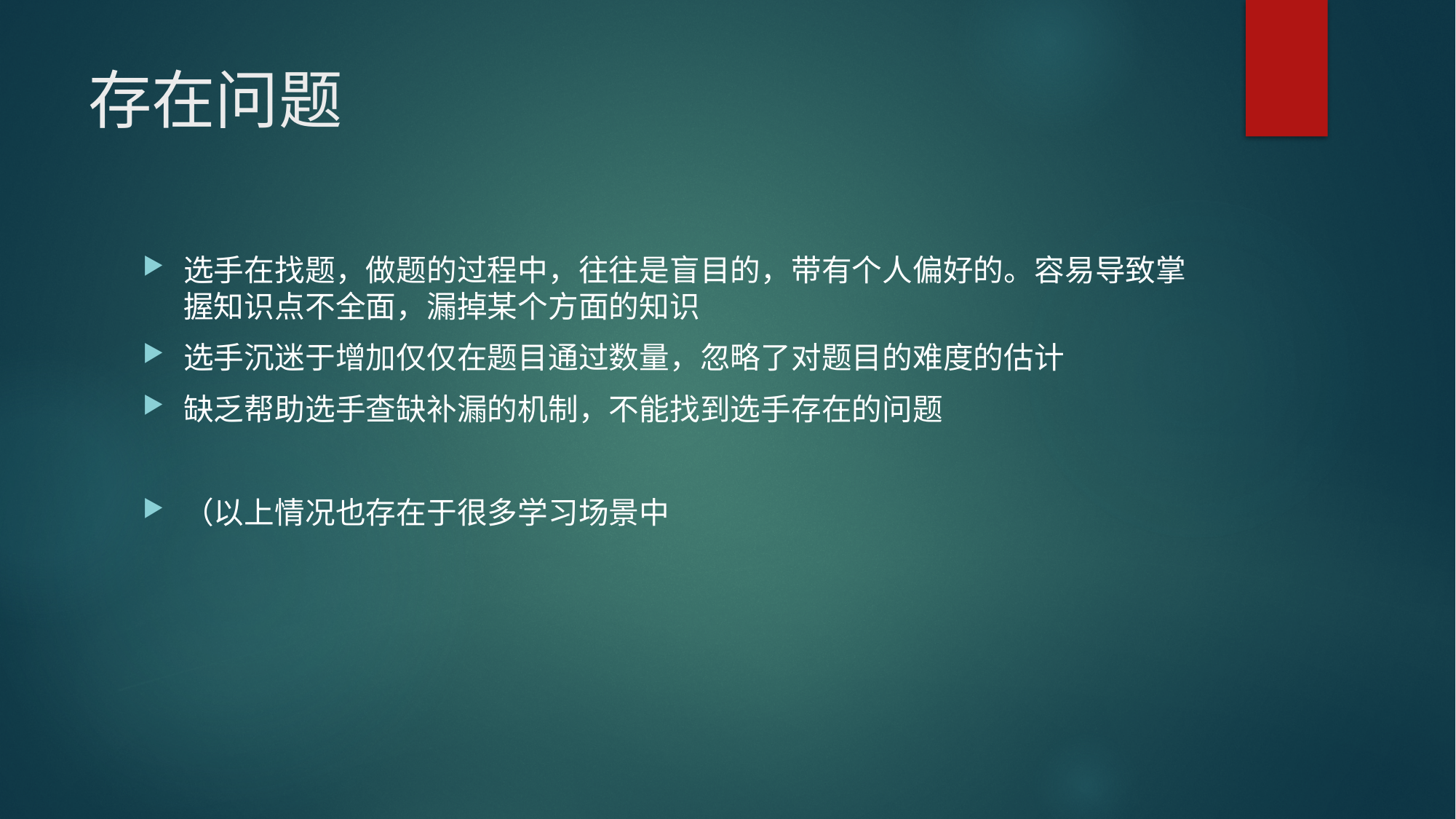

# 存在问题
选手在找题，做题的过程中，往往是盲目的，带有个人偏好的。容易导致掌握知识点不全面，漏掉某个方面的知识
选手沉迷于增加仅仅在题目通过数量，忽略了对题目的难度的估计
缺乏帮助选手查缺补漏的机制，不能找到选手存在的问题

（以上情况也存在于很多学习场景中